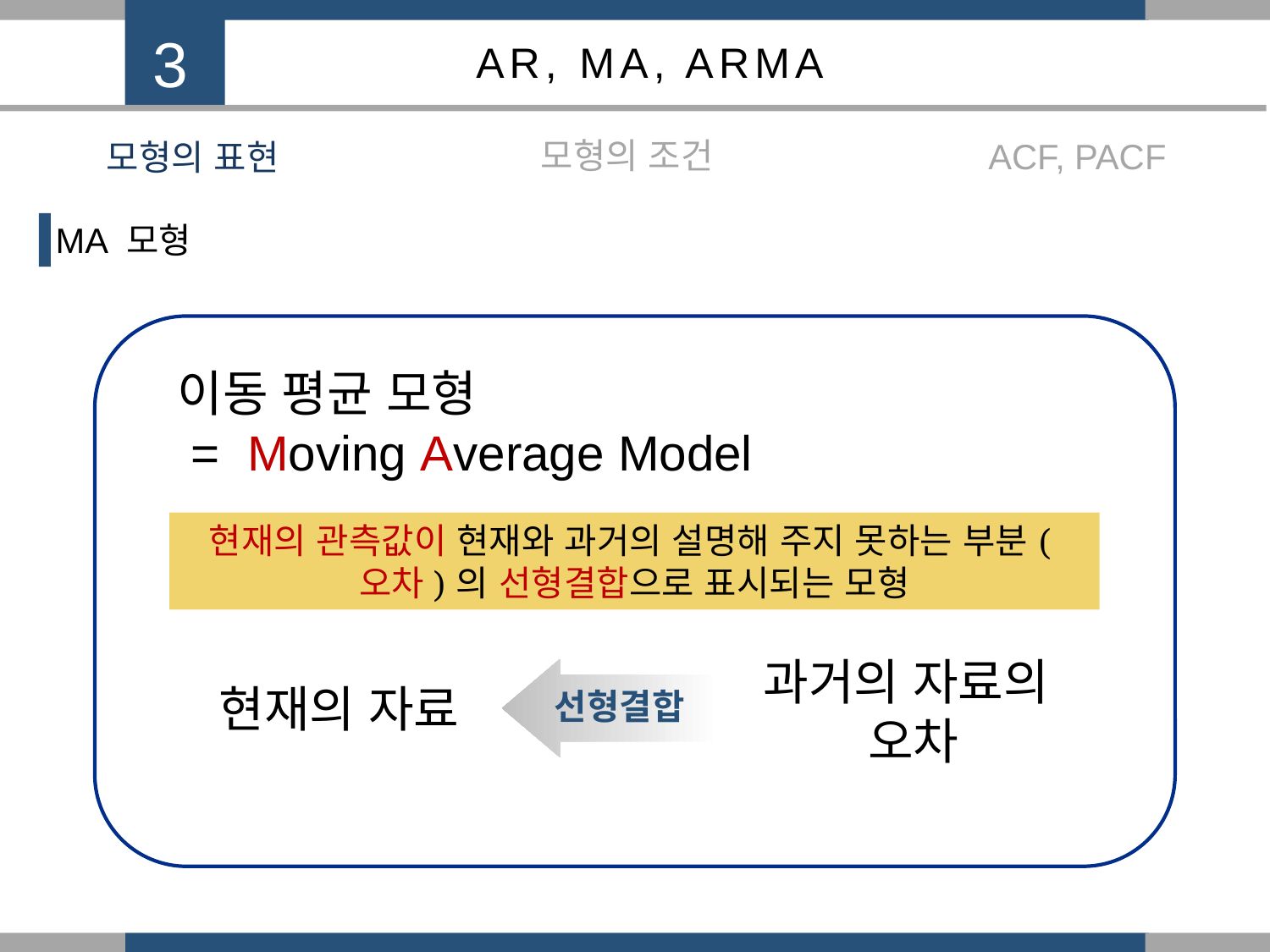

3
AR, MA, ARMA

모형의 조건
ACF, PACF
모형의 표현
MA 모형

이동 평균 모형
 =  Moving Average Model
현재의 관측값이 현재와 과거의 설명해 주지 못하는 부분(오차)의 선형결합으로 표시되는 모형

과거의 자료의
오차
현재의 자료
선형결합